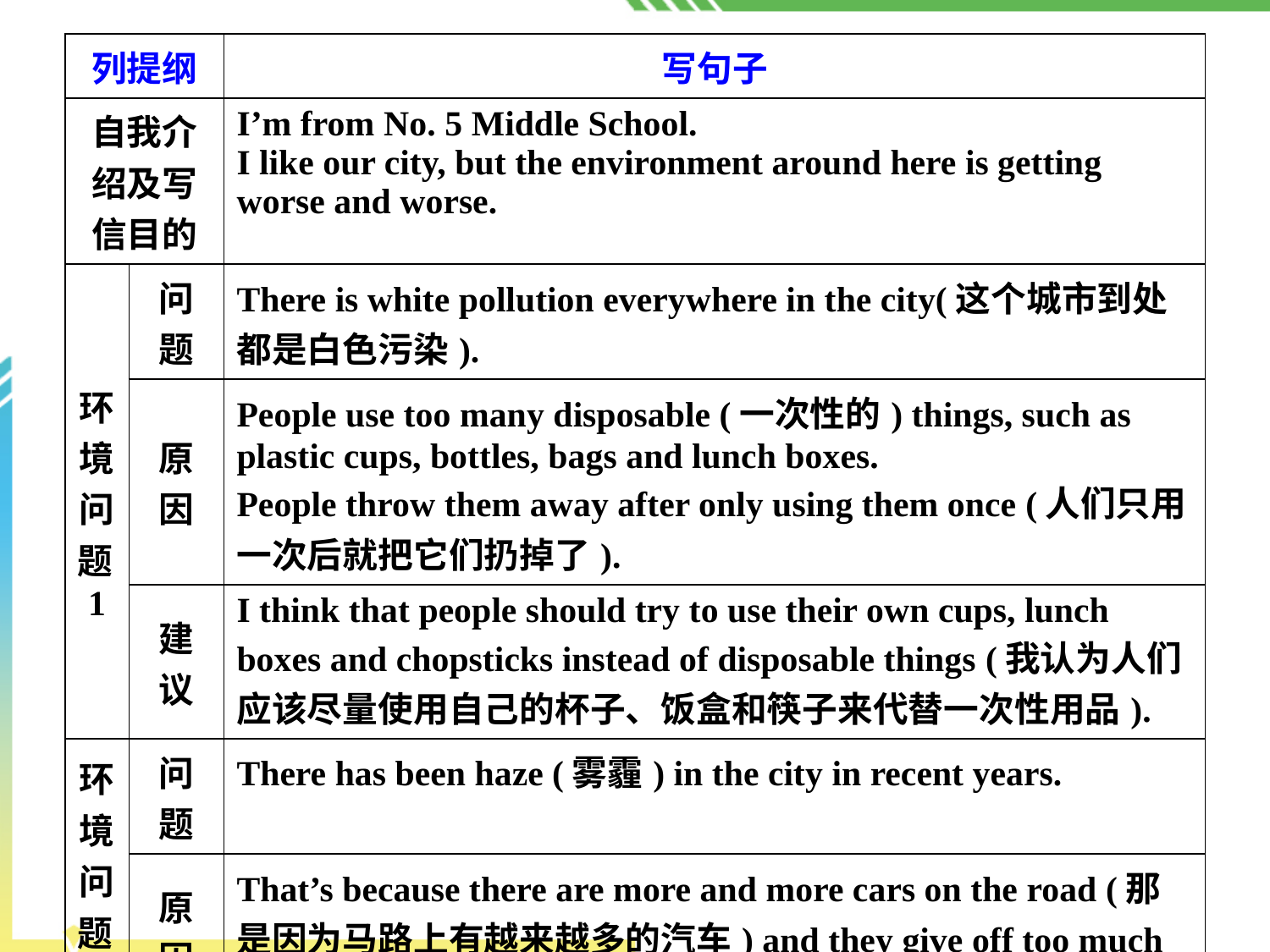

| 列提纲 |  | 写句子 |
| --- | --- | --- |
| 自我介绍及写信目的 |  | I’m from No. 5 Middle School. I like our city, but the environment around here is getting worse and worse. |
| 环境问题1 | 问题 | There is white pollution everywhere in the city(这个城市到处都是白色污染). |
|  | 原因 | People use too many disposable (一次性的) things, such as plastic cups, bottles, bags and lunch boxes. People throw them away after only using them once (人们只用一次后就把它们扔掉了). |
|  | 建议 | I think that people should try to use their own cups, lunch boxes and chopsticks instead of disposable things (我认为人们应该尽量使用自己的杯子、饭盒和筷子来代替一次性用品). |
| 环境问题2 | 问题 | There has been haze (雾霾) in the city in recent years. |
|  | 原因 | That’s because there are more and more cars on the road (那是因为马路上有越来越多的汽车) and they give off too much waste gas. |